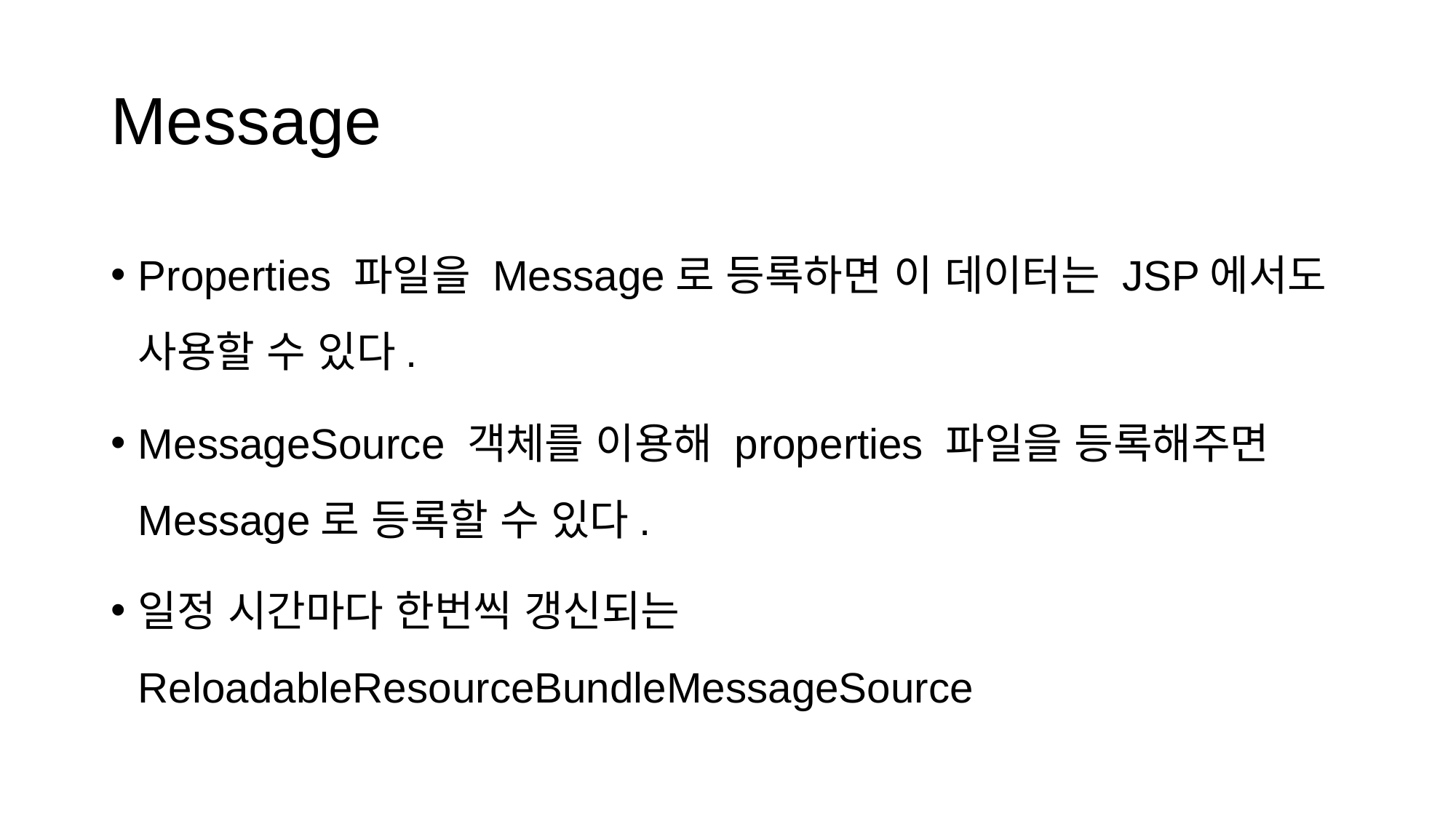

# Message
Properties 파일을 Message로 등록하면 이 데이터는 JSP에서도 사용할 수 있다.
MessageSource 객체를 이용해 properties 파일을 등록해주면 Message로 등록할 수 있다.
일정 시간마다 한번씩 갱신되는 ReloadableResourceBundleMessageSource